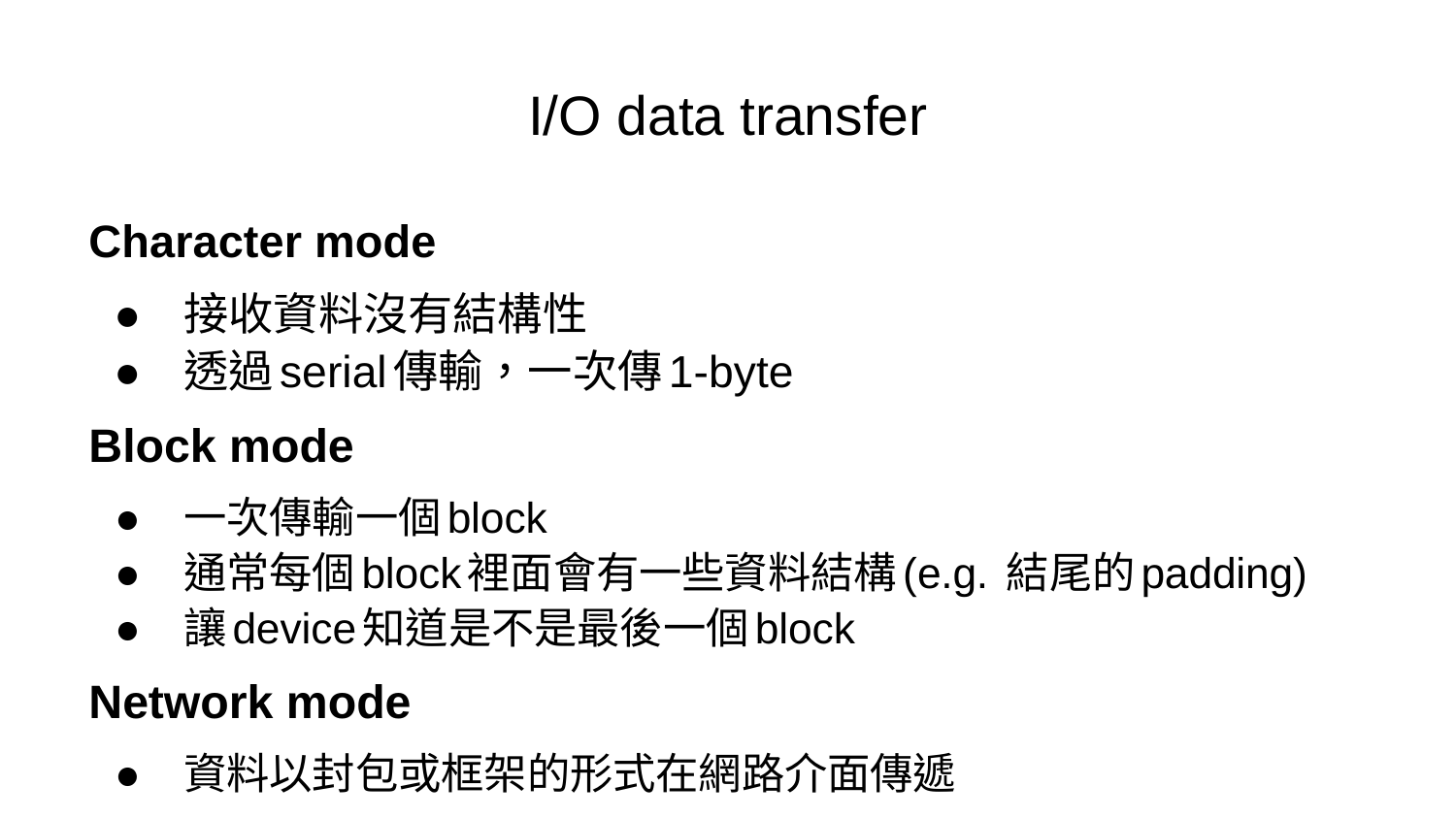

# I/O data transfer

Character mode
接收資料沒有結構性
透過serial傳輸，一次傳1-byte
Block mode
一次傳輸一個block
通常每個block裡面會有一些資料結構(e.g. 結尾的padding)
讓device知道是不是最後一個block
Network mode
資料以封包或框架的形式在網路介面傳遞